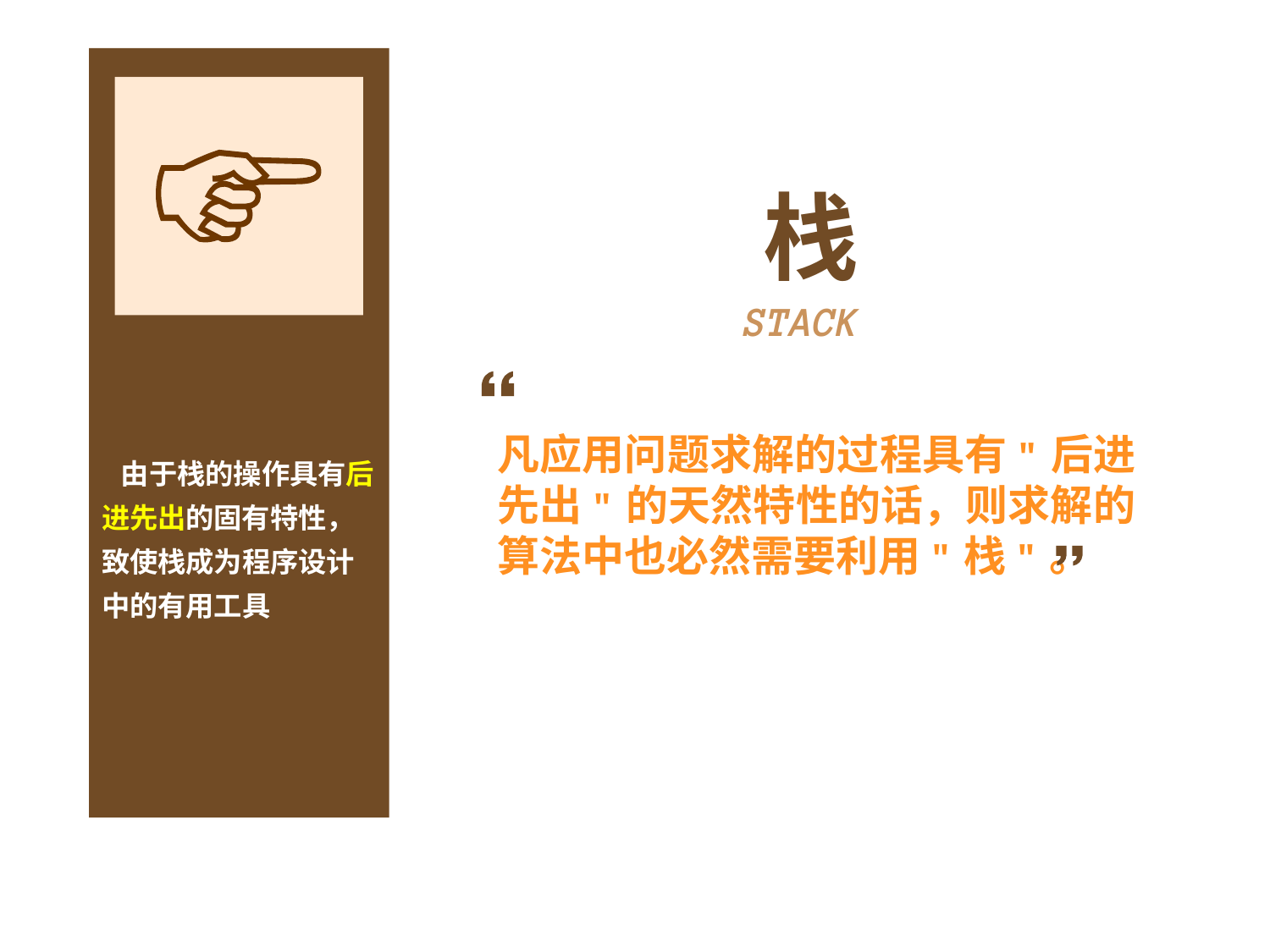

由于栈的操作具有后进先出的固有特性，致使栈成为程序设计中的有用工具

栈
STACK

凡应用问题求解的过程具有"后进先出"的天然特性的话，则求解的算法中也必然需要利用"栈"。